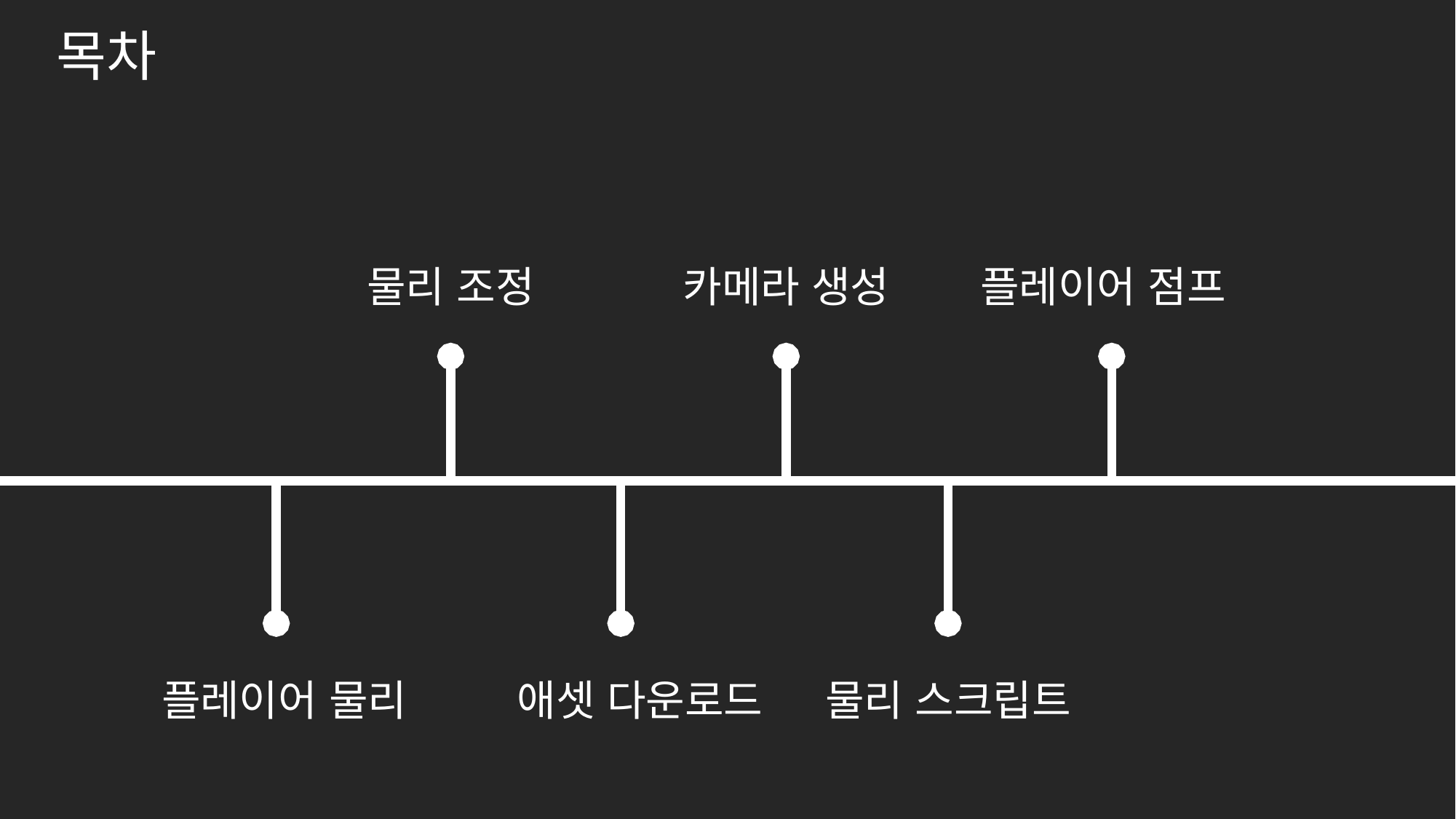

목차
물리 조정
카메라 생성
플레이어 점프
플레이어 물리
애셋 다운로드
물리 스크립트